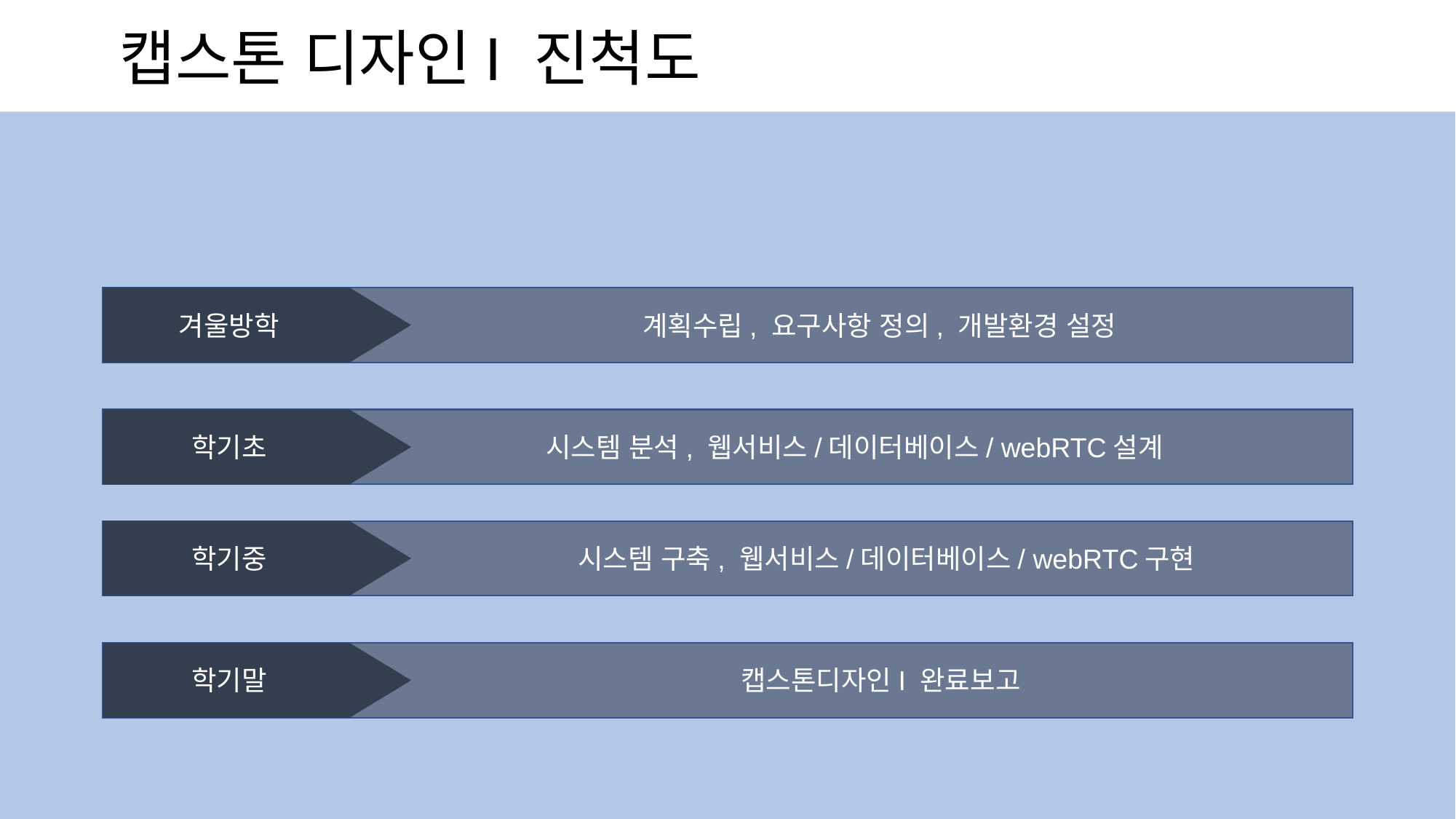

캡스톤 디자인I 진척도

겨울방학
계획수립, 요구사항 정의, 개발환경 설정

학기초
시스템 분석, 웹서비스/데이터베이스/ webRTC설계

학기중
시스템 구축, 웹서비스/데이터베이스/ webRTC구현

학기말
캡스톤디자인I 완료보고